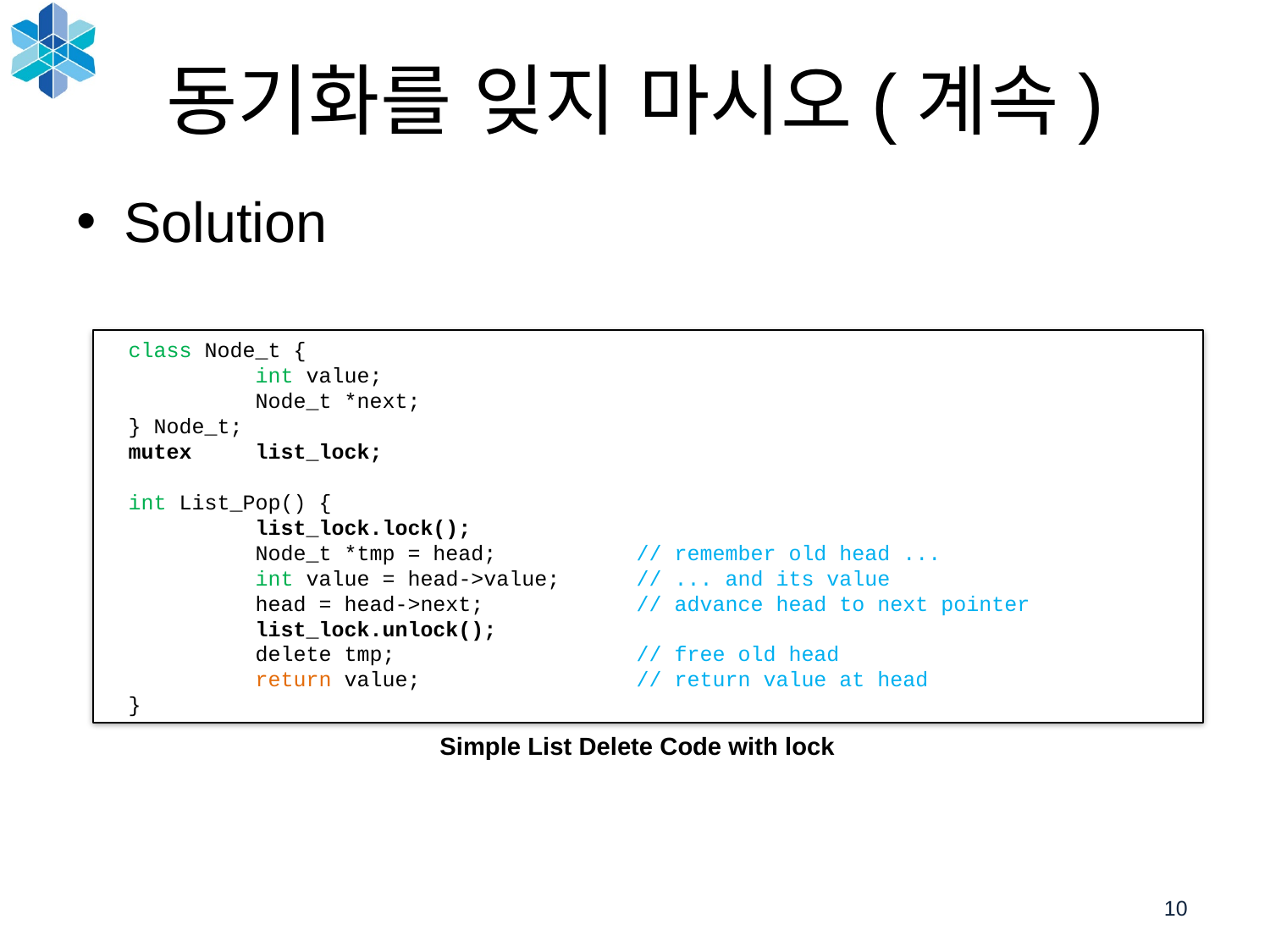

10
# 동기화를 잊지 마시오(계속)
Solution
class Node_t {
	int value;
	Node_t *next;
} Node_t;
mutex	list_lock;

int List_Pop() {
	list_lock.lock();
	Node_t *tmp = head; 	// remember old head ...
	int value = head->value; 	// ... and its value
	head = head->next; 		// advance head to next pointer
	list_lock.unlock();
	delete tmp; 		// free old head
	return value; 		// return value at head
}
Simple List Delete Code with lock